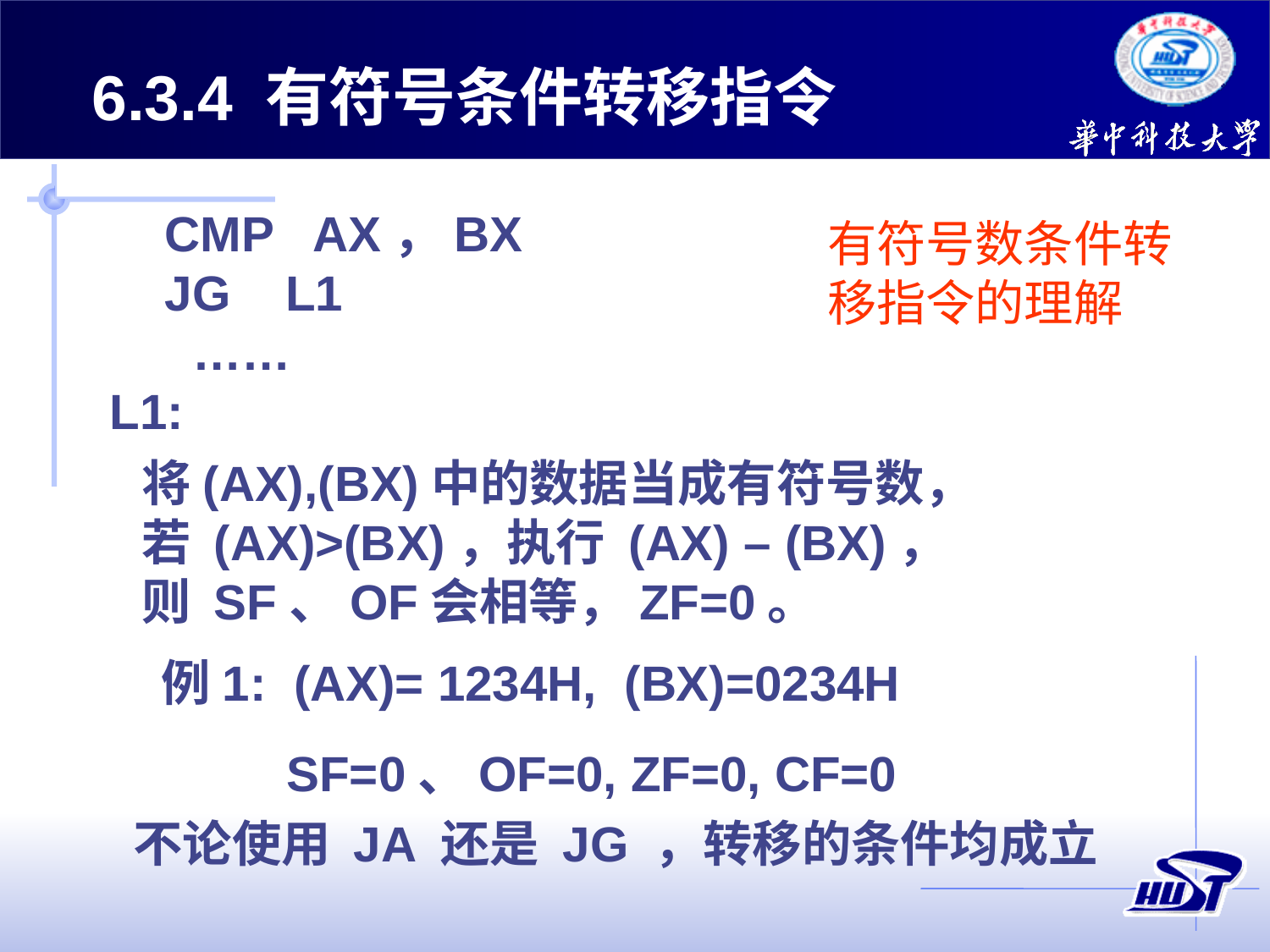

6.3.4 有符号条件转移指令
    CMP   AX，BX
    JG    L1
      ……
L1:
有符号数条件转移指令的理解

  将(AX),(BX)中的数据当成有符号数，
  若 (AX)>(BX)，执行 (AX) – (BX)，
  则 SF、OF会相等，ZF=0。
例1:  (AX)= 1234H,  (BX)=0234H
SF=0、OF=0, ZF=0, CF=0

不论使用 JA 还是 JG ，转移的条件均成立